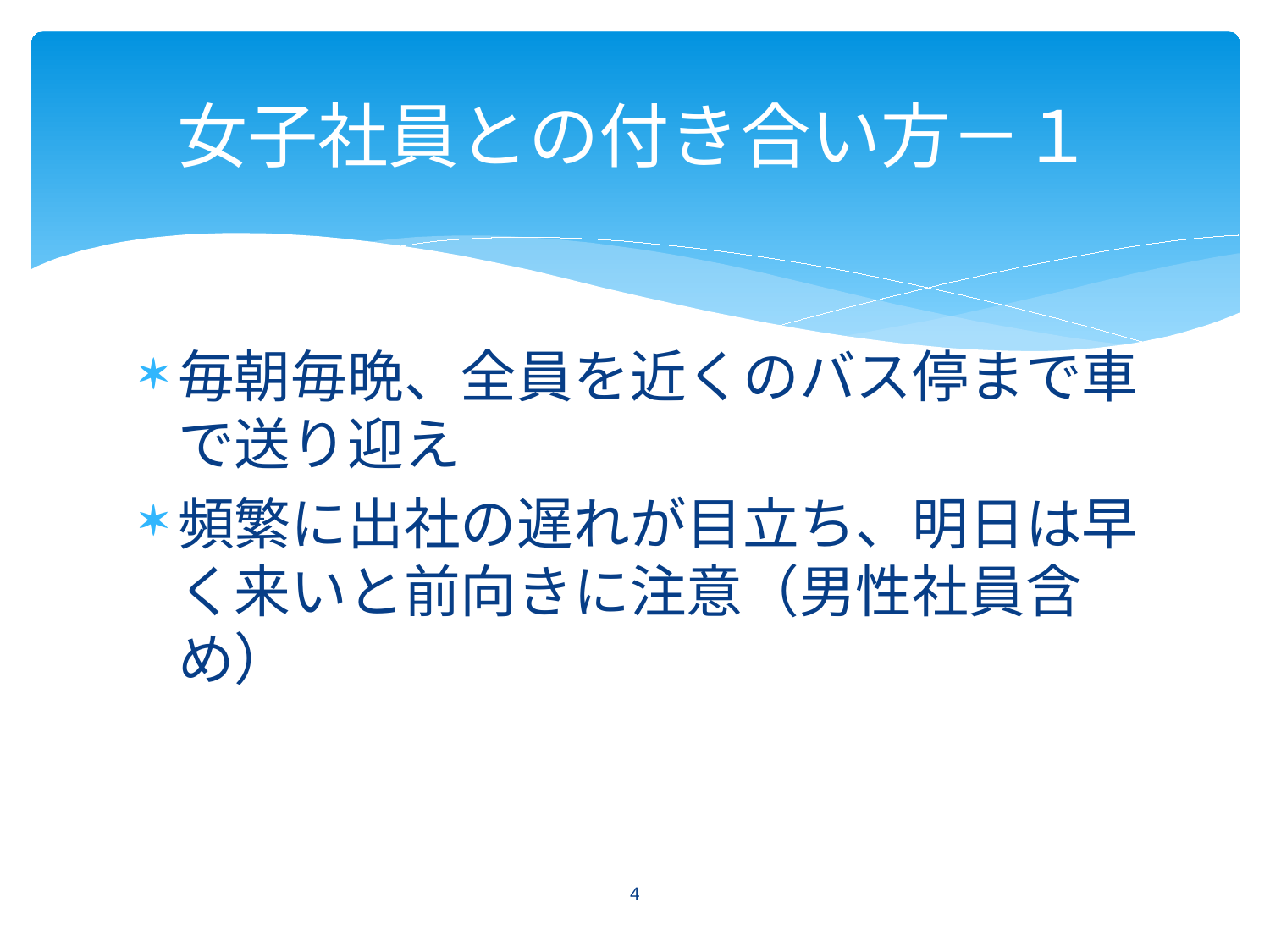

# 女子社員との付き合い方－１
毎朝毎晩、全員を近くのバス停まで車で送り迎え
頻繁に出社の遅れが目立ち、明日は早く来いと前向きに注意（男性社員含め）

4